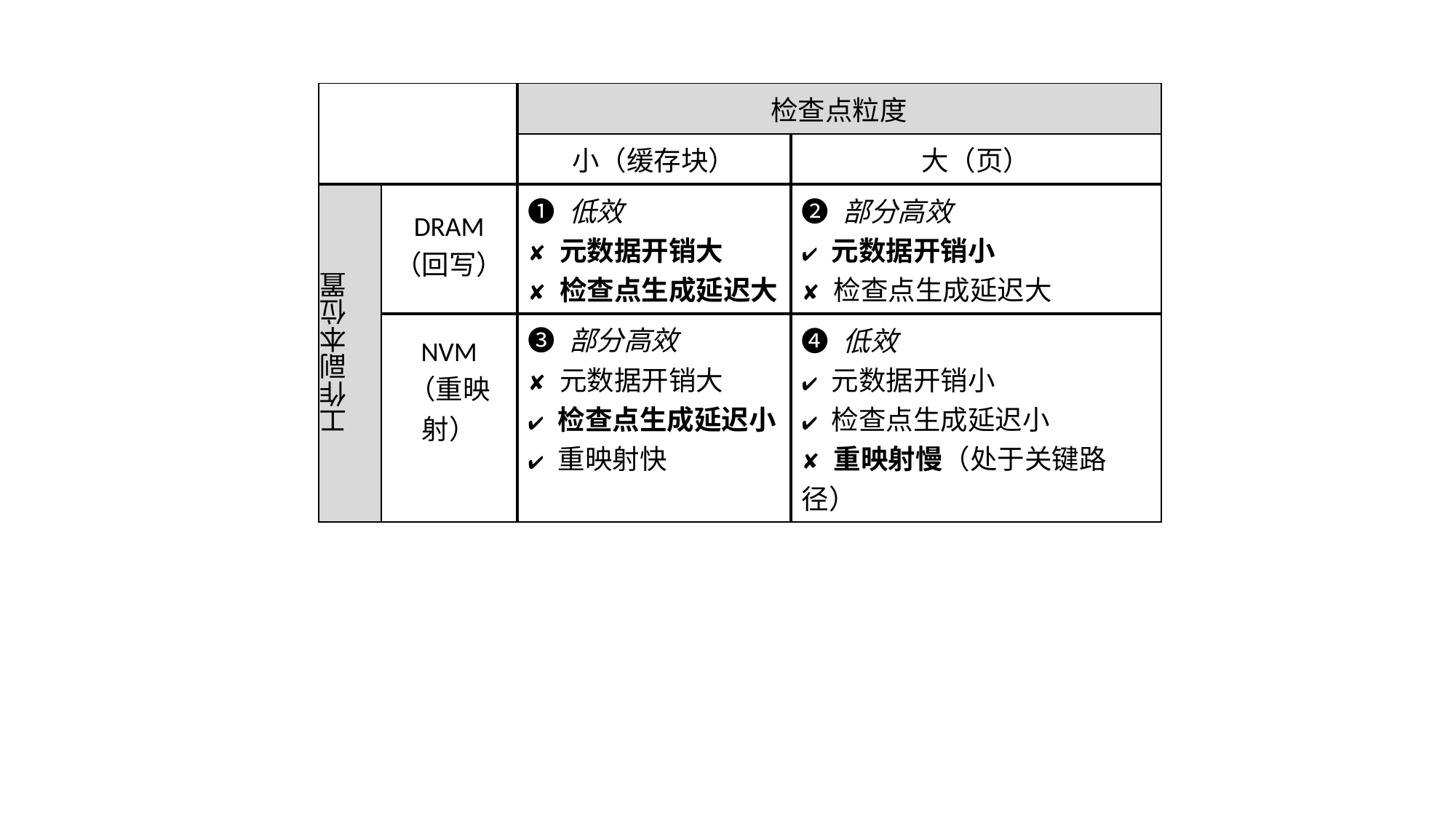

|  |  | 检查点粒度 |  |
| --- | --- | --- | --- |
|  |  | 小（缓存块） | 大（页） |
| 工作副本位置 | DRAM （回写） | ❶ 低效 ✘ 元数据开销大 ✘ 检查点生成延迟大 | ❷ 部分高效 ✔ 元数据开销小 ✘ 检查点生成延迟大 |
|  | NVM （重映射） | ❸ 部分高效 ✘ 元数据开销大 ✔ 检查点生成延迟小 ✔ 重映射快 | ❹ 低效 ✔ 元数据开销小 ✔ 检查点生成延迟小 ✘ 重映射慢（处于关键路径） |